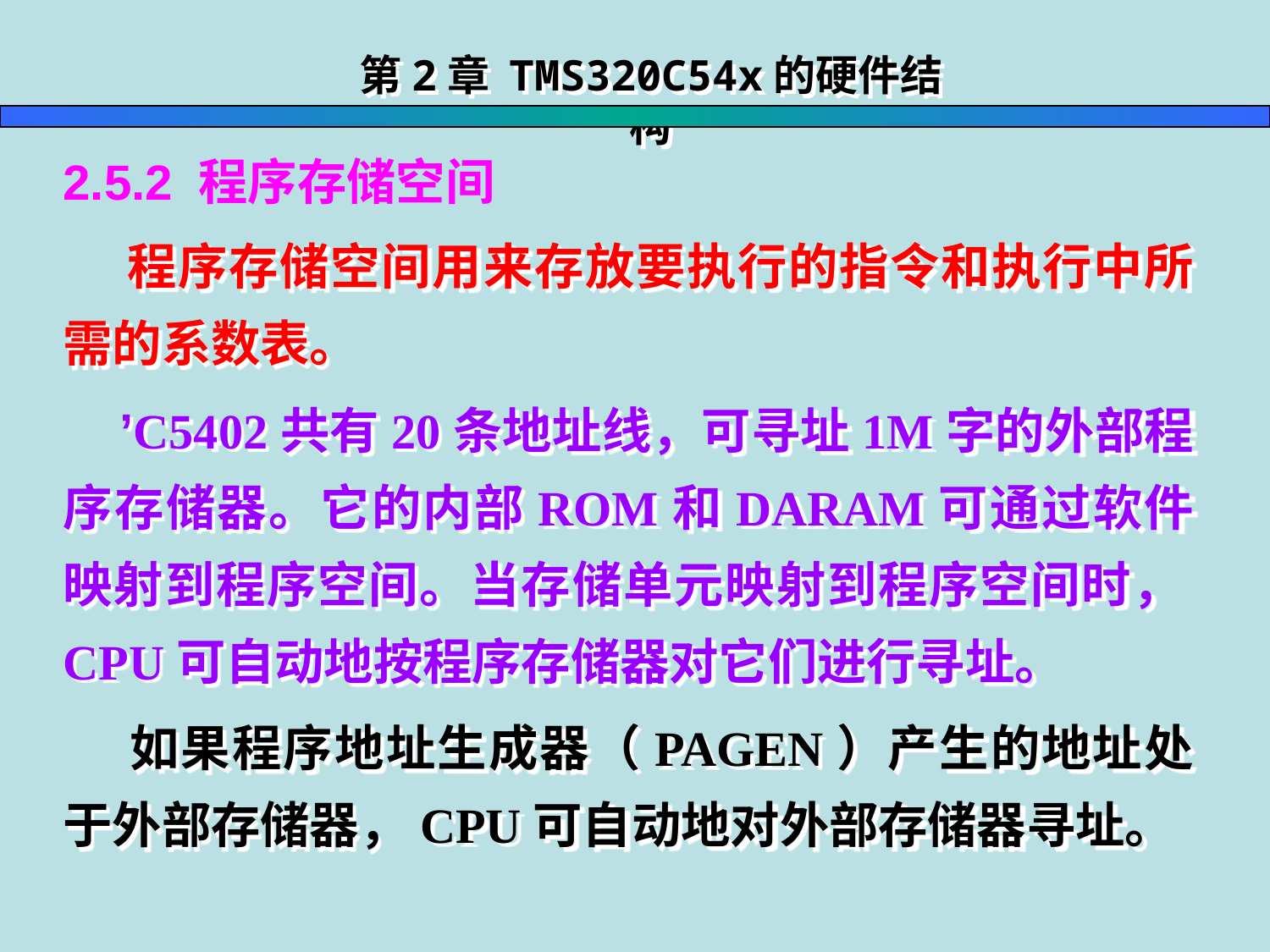

第2章 TMS320C54x的硬件结构

2.5.2 程序存储空间
    程序存储空间用来存放要执行的指令和执行中所需的系数表。
    ’C5402共有20条地址线，可寻址1M字的外部程序存储器。它的内部ROM和DARAM可通过软件映射到程序空间。当存储单元映射到程序空间时，CPU可自动地按程序存储器对它们进行寻址。
    如果程序地址生成器（PAGEN）产生的地址处于外部存储器，CPU可自动地对外部存储器寻址。
80